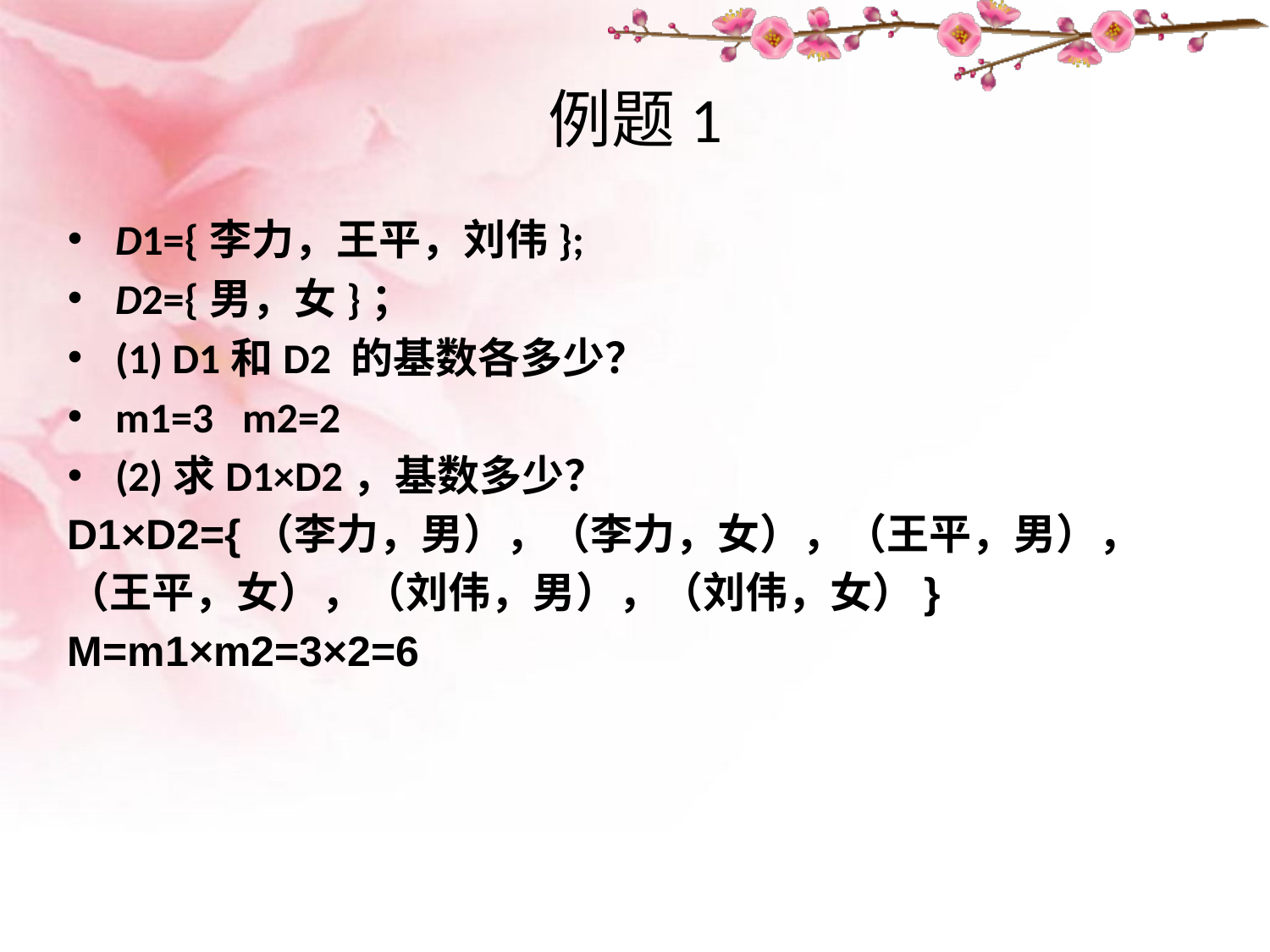

# 例题1
D1={李力，王平，刘伟};
D2={男，女}；
(1) D1和D2 的基数各多少？
m1=3   m2=2
(2)求D1×D2，基数多少？
D1×D2={（李力，男），（李力，女），（王平，男），
（王平，女），（刘伟，男），（刘伟，女）}
M=m1×m2=3×2=6